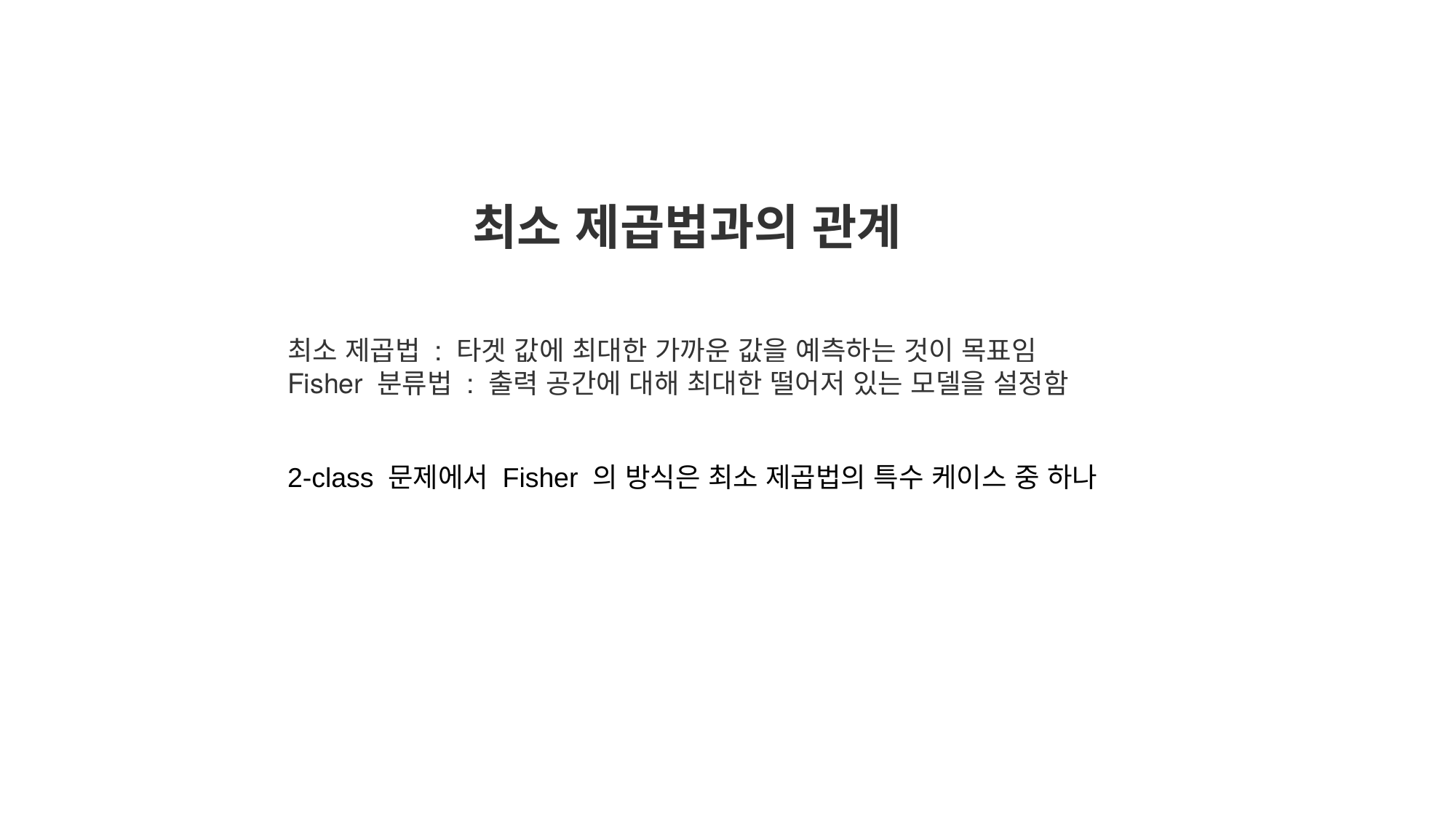

최소 제곱법과의 관계
최소 제곱법 : 타겟 값에 최대한 가까운 값을 예측하는 것이 목표임
Fisher 분류법 : 출력 공간에 대해 최대한 떨어저 있는 모델을 설정함
2-class 문제에서 Fisher 의 방식은 최소 제곱법의 특수 케이스 중 하나